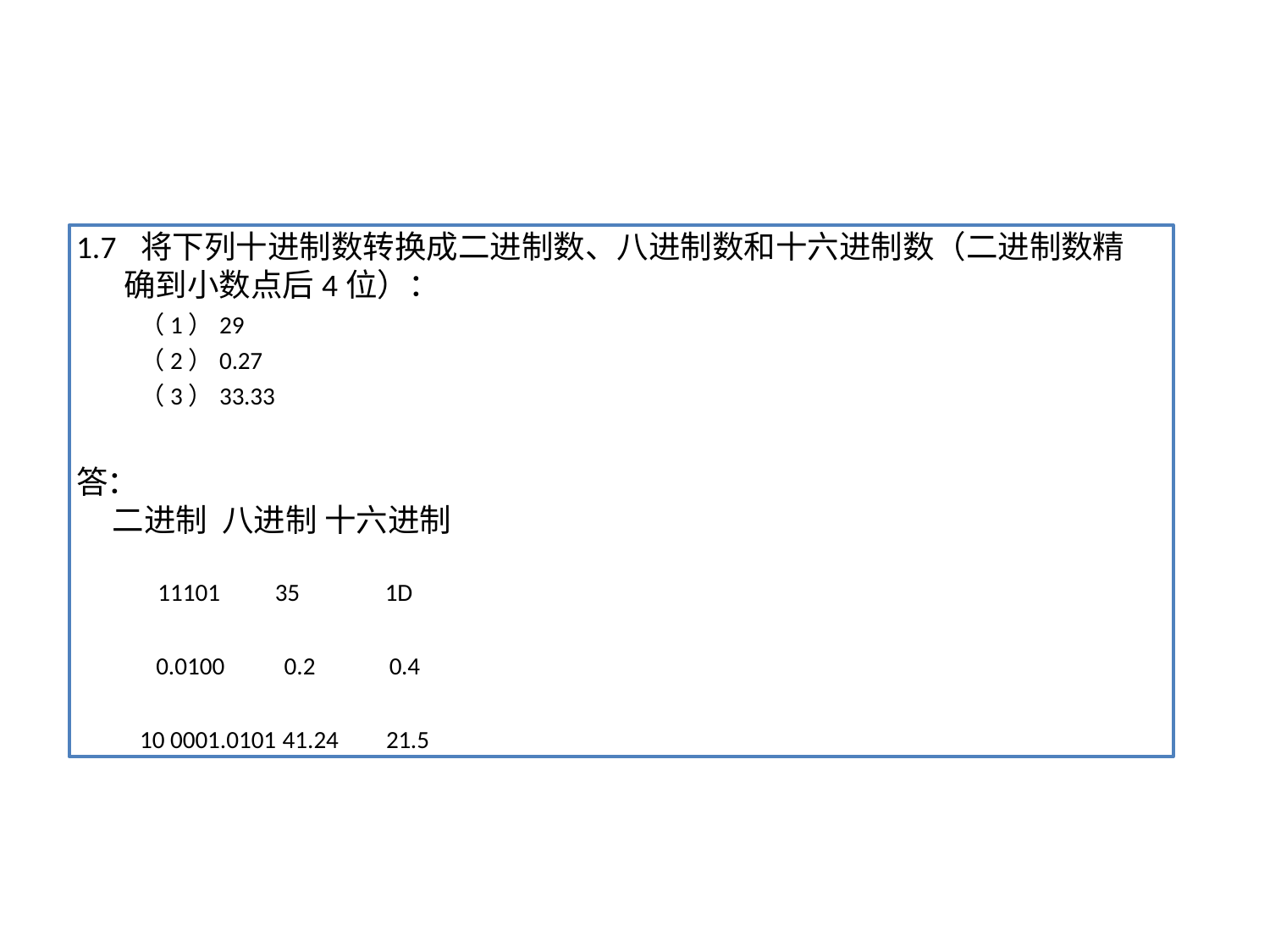

1.7  将下列十进制数转换成二进制数、八进制数和十六进制数（二进制数精
确到小数点后4位）：
（1）29
（2）0.27
（3）33.33

答：
    二进制  八进制 十六进制

               11101         35              1D

   0.0100          0.2             0.4

10 0001.0101 41.24        21.5